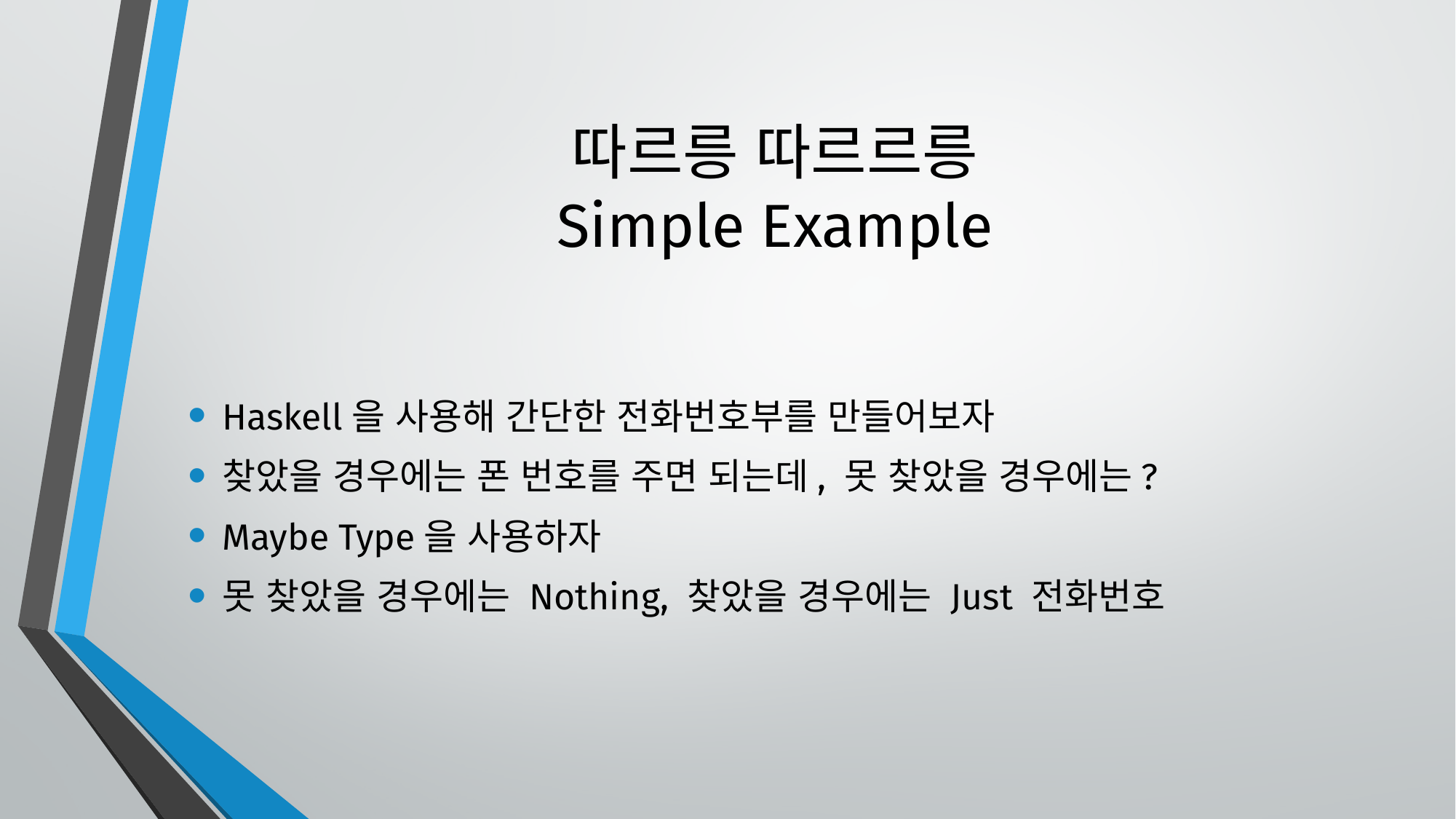

# 따르릉 따르르릉 Simple Example
Haskell을 사용해 간단한 전화번호부를 만들어보자
찾았을 경우에는 폰 번호를 주면 되는데, 못 찾았을 경우에는?
Maybe Type을 사용하자
못 찾았을 경우에는 Nothing, 찾았을 경우에는 Just 전화번호